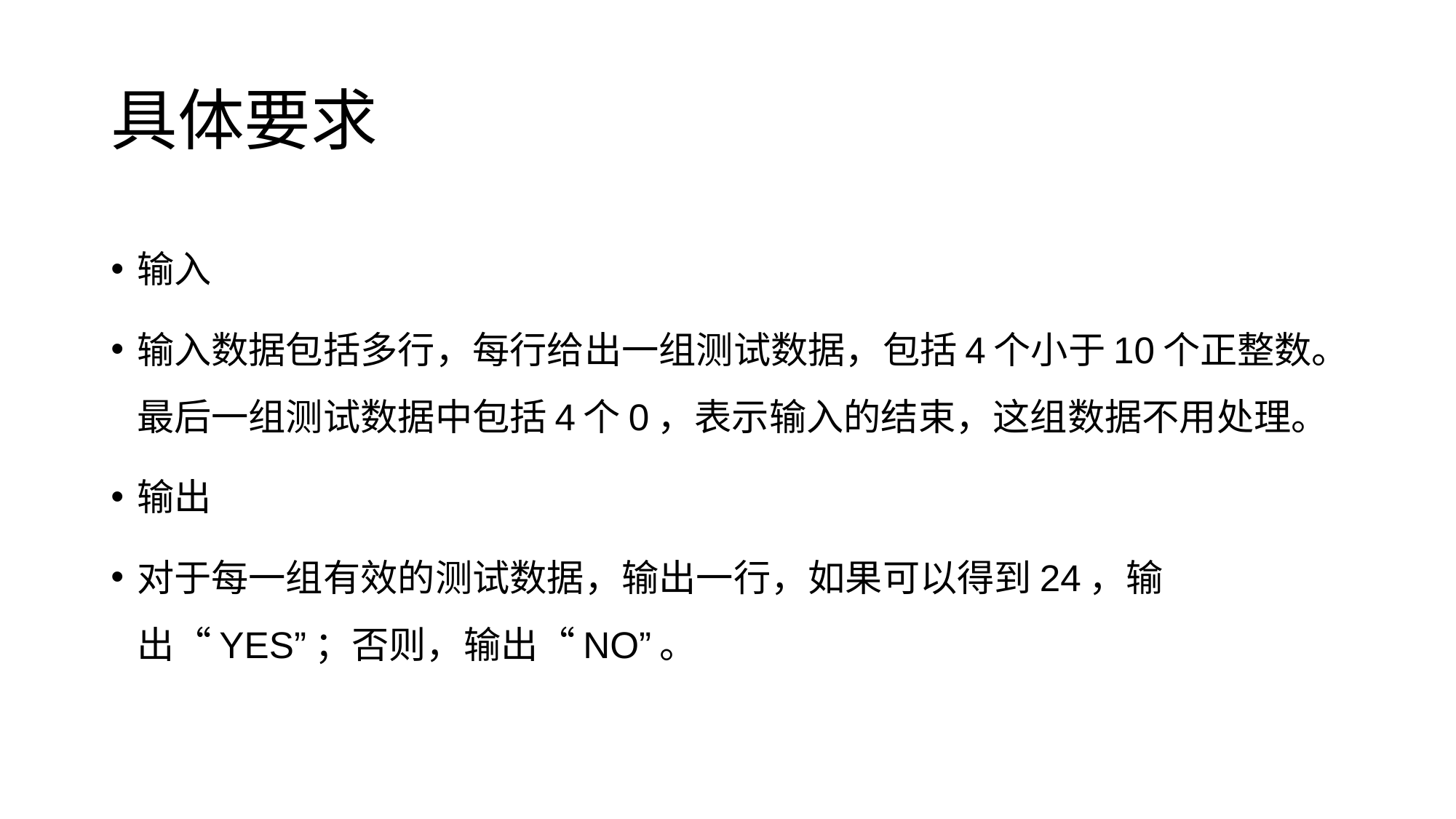

# 具体要求
输入
输入数据包括多行，每行给出一组测试数据，包括4个小于10个正整数。最后一组测试数据中包括4个0，表示输入的结束，这组数据不用处理。
输出
对于每一组有效的测试数据，输出一行，如果可以得到24，输出“YES”；否则，输出“NO”。